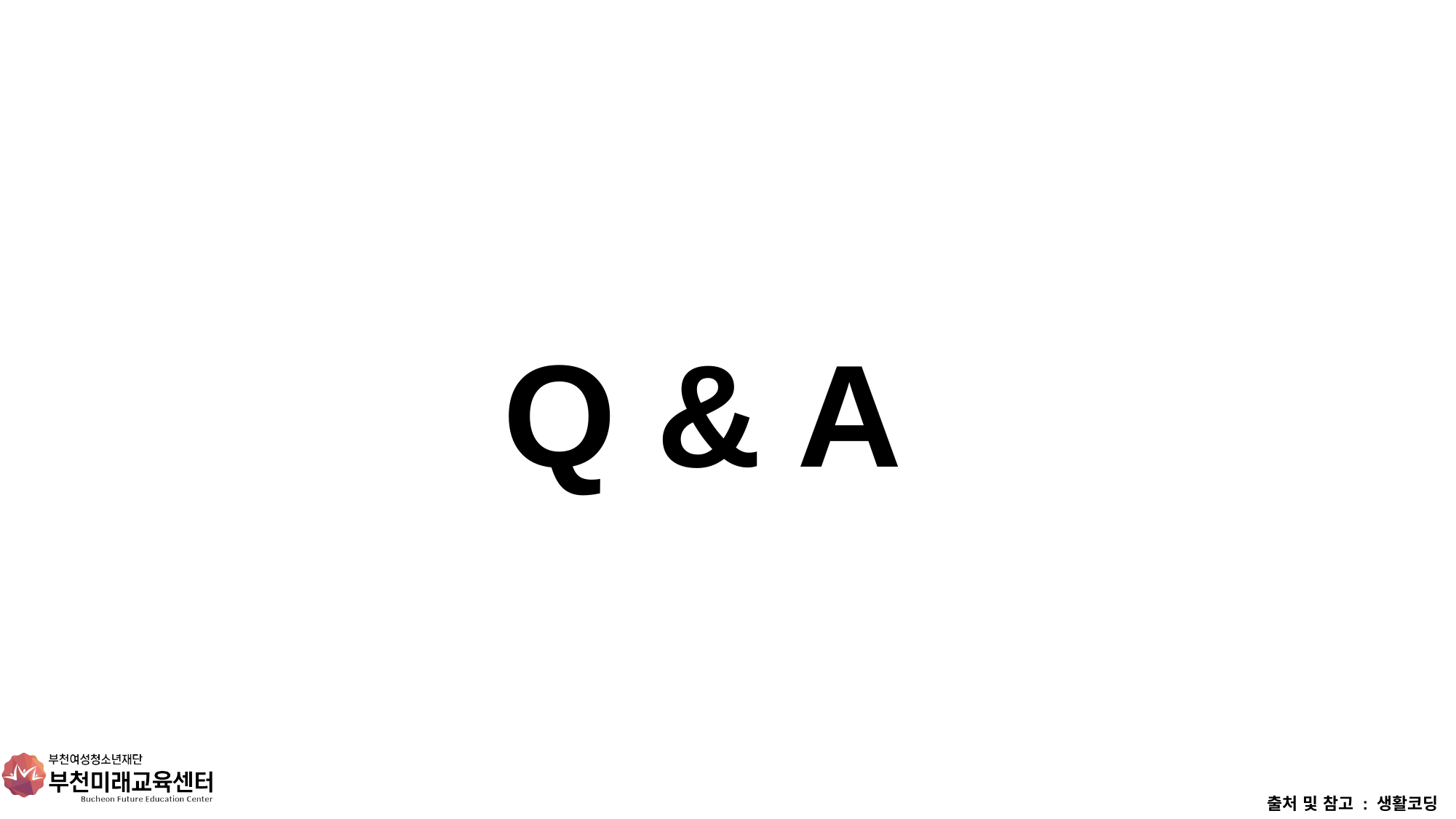

Q & A
출처 및 참고 : 생활코딩